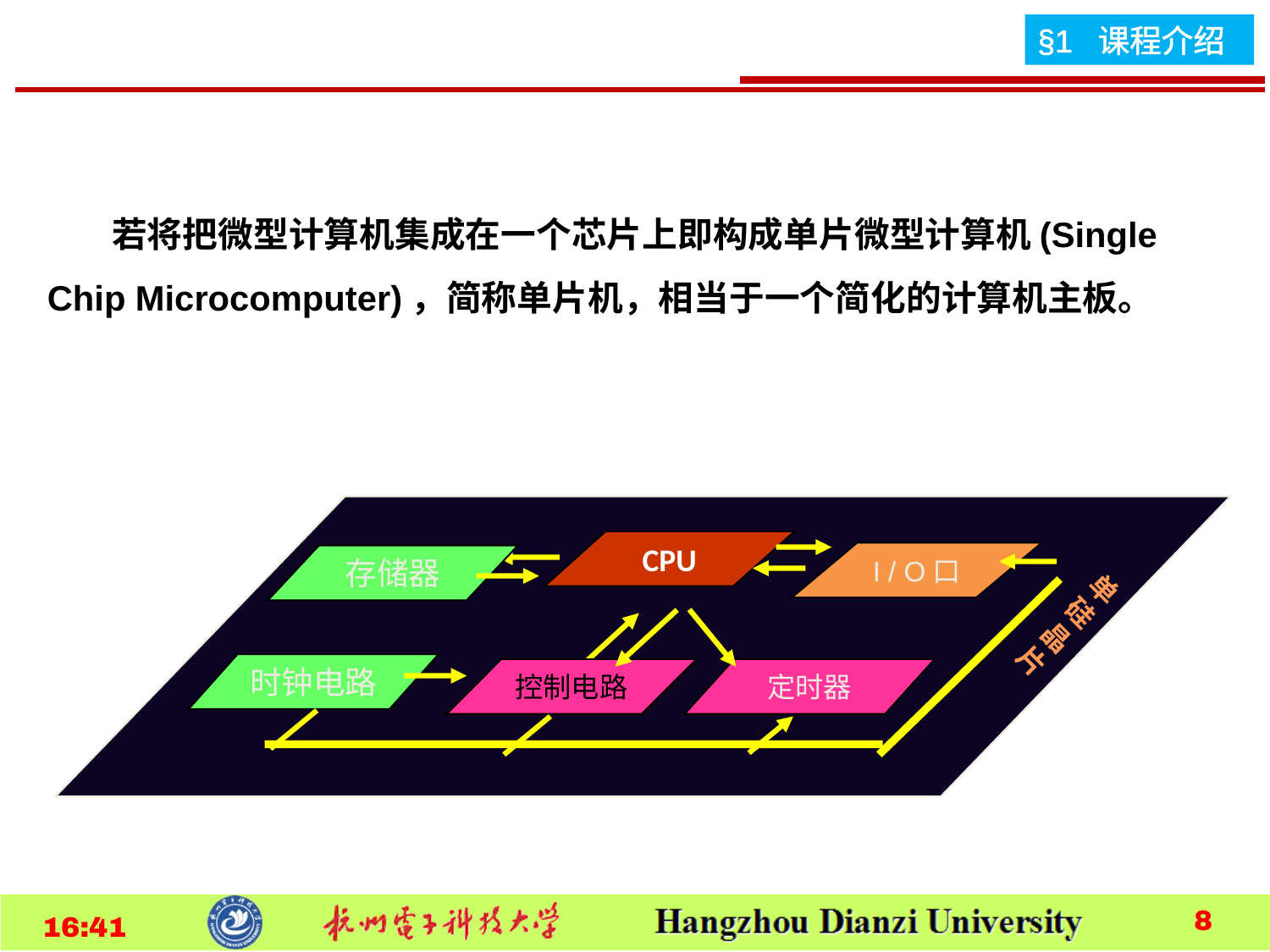

若将把微型计算机集成在一个芯片上即构成单片微型计算机(Single Chip Microcomputer)，简称单片机，相当于一个简化的计算机主板。

CPU
I / O口
存储器

时钟电路
控制电路
定时器

单硅晶片